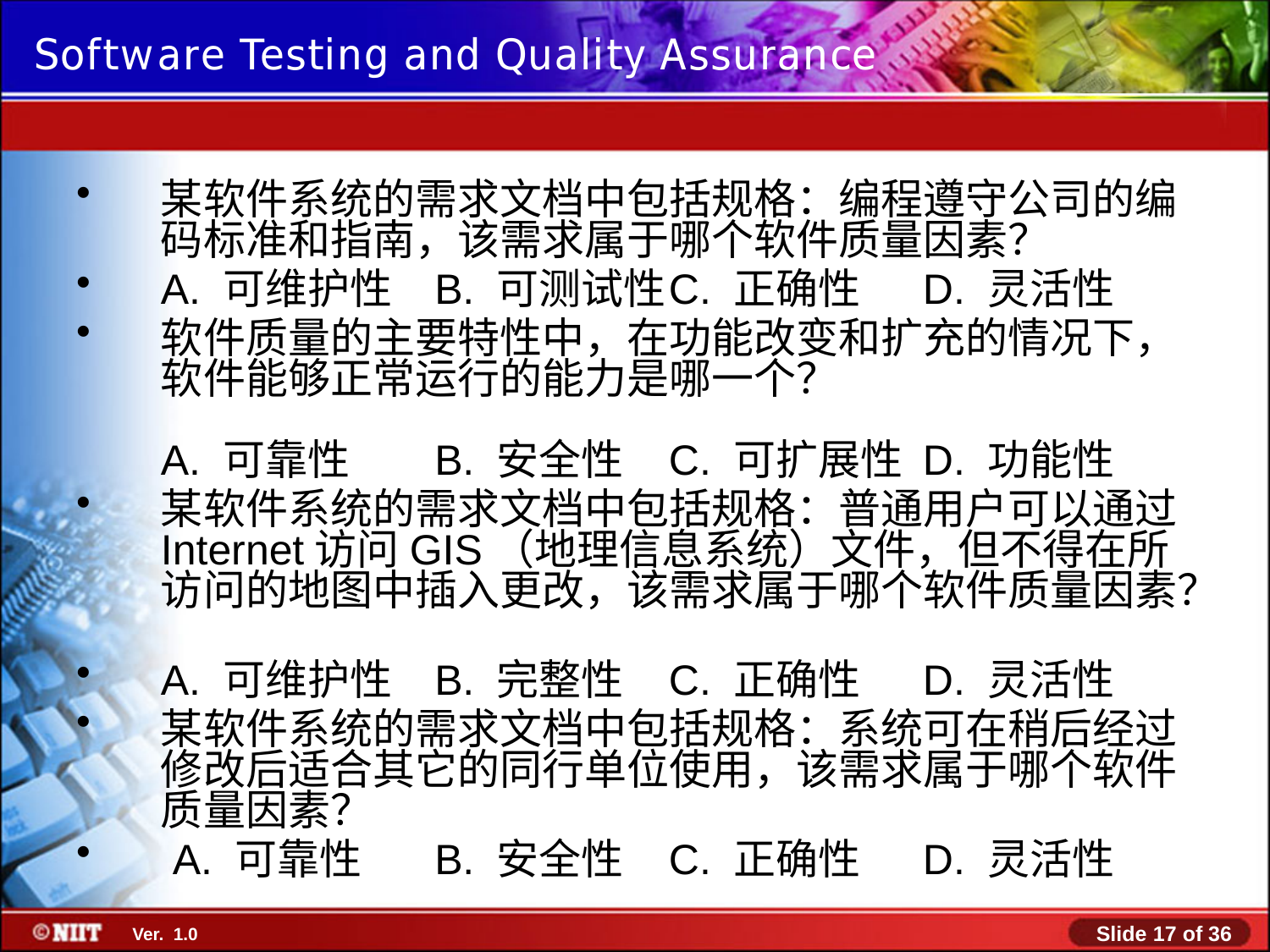

某软件系统的需求文档中包括规格：编程遵守公司的编码标准和指南，该需求属于哪个软件质量因素？
A. 可维护性	 B. 可测试性	C. 正确性 	D. 灵活性
软件质量的主要特性中，在功能改变和扩充的情况下，软件能够正常运行的能力是哪一个？
A. 可靠性	 B. 安全性	C. 可扩展性 	D. 功能性
某软件系统的需求文档中包括规格：普通用户可以通过Internet访问GIS（地理信息系统）文件，但不得在所访问的地图中插入更改，该需求属于哪个软件质量因素？
A. 可维护性	 B. 完整性	C. 正确性 	D. 灵活性
某软件系统的需求文档中包括规格：系统可在稍后经过修改后适合其它的同行单位使用，该需求属于哪个软件质量因素？
 A. 可靠性	 B. 安全性	C. 正确性	D. 灵活性